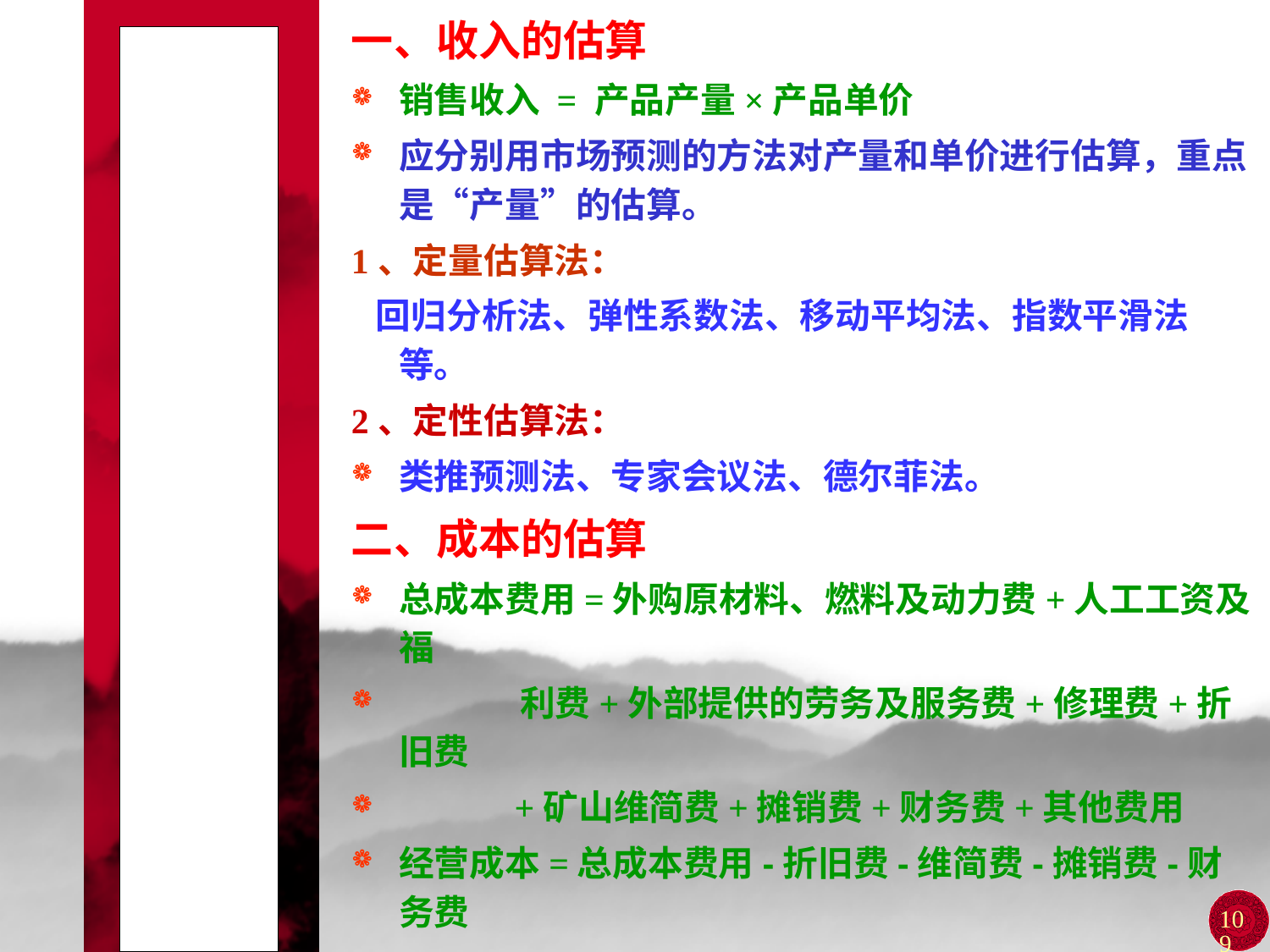

一、收入的估算
销售收入 = 产品产量×产品单价
应分别用市场预测的方法对产量和单价进行估算，重点是“产量”的估算。
1、定量估算法：
  回归分析法、弹性系数法、移动平均法、指数平滑法等。
2、定性估算法：
类推预测法、专家会议法、德尔菲法。
二、成本的估算
总成本费用=外购原材料、燃料及动力费+人工工资及福
              利费+外部提供的劳务及服务费+修理费+折旧费
             +矿山维简费+摊销费+财务费+其他费用
经营成本=总成本费用-折旧费-维简费-摊销费-财务费
三、利润的估算
利润总额 = 销售收入-销售税金及附加-总成本费用

# 第二节      收入、成本、利润的估算
109